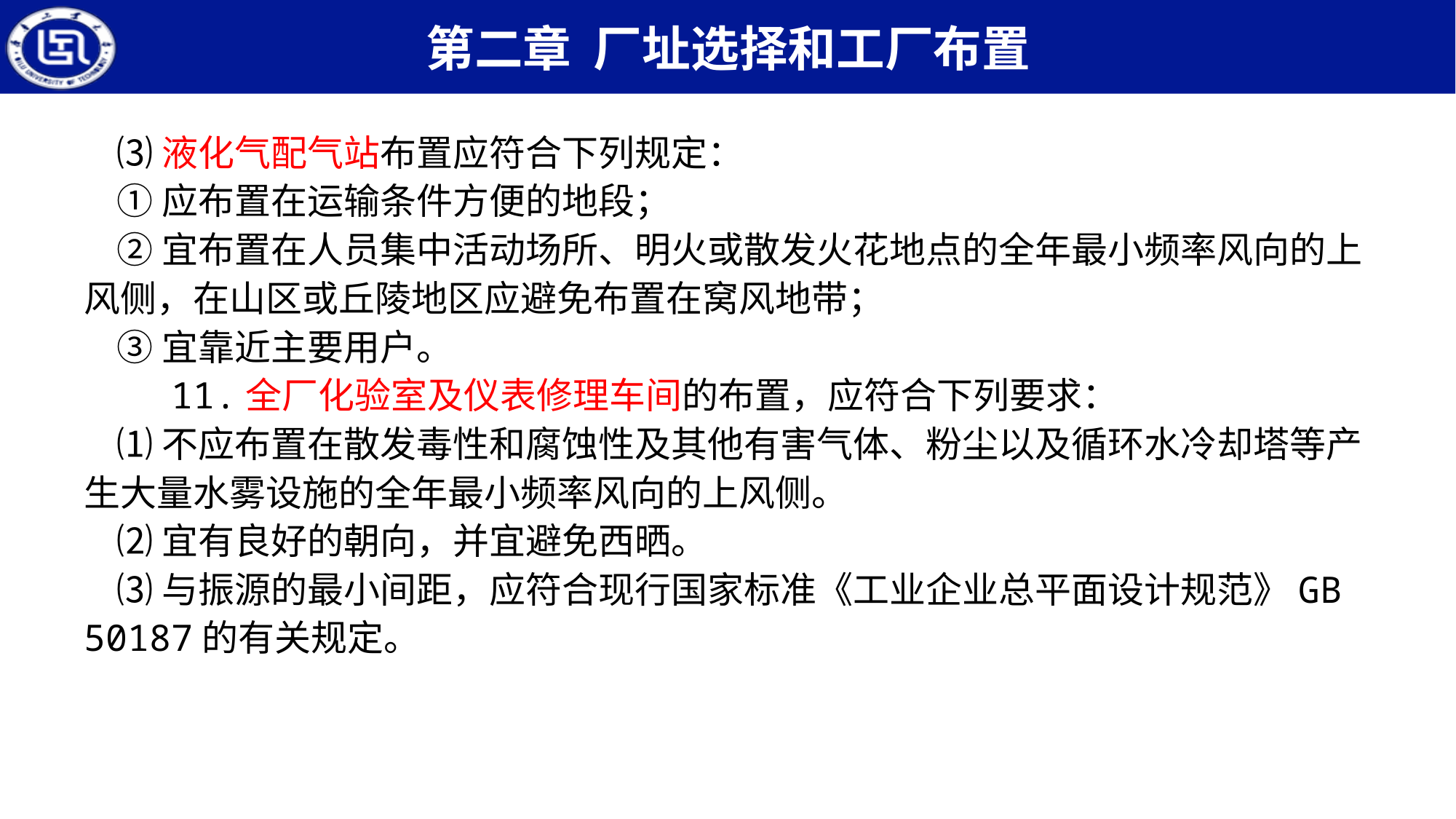

⑶液化气配气站布置应符合下列规定：
    ①应布置在运输条件方便的地段；
    ②宜布置在人员集中活动场所、明火或散发火花地点的全年最小频率风向的上风侧，在山区或丘陵地区应避免布置在窝风地带；
    ③宜靠近主要用户。
    11.全厂化验室及仪表修理车间的布置，应符合下列要求：
    ⑴不应布置在散发毒性和腐蚀性及其他有害气体、粉尘以及循环水冷却塔等产生大量水雾设施的全年最小频率风向的上风侧。
    ⑵宜有良好的朝向，并宜避免西晒。
    ⑶与振源的最小间距，应符合现行国家标准《工业企业总平面设计规范》GB 50187的有关规定。